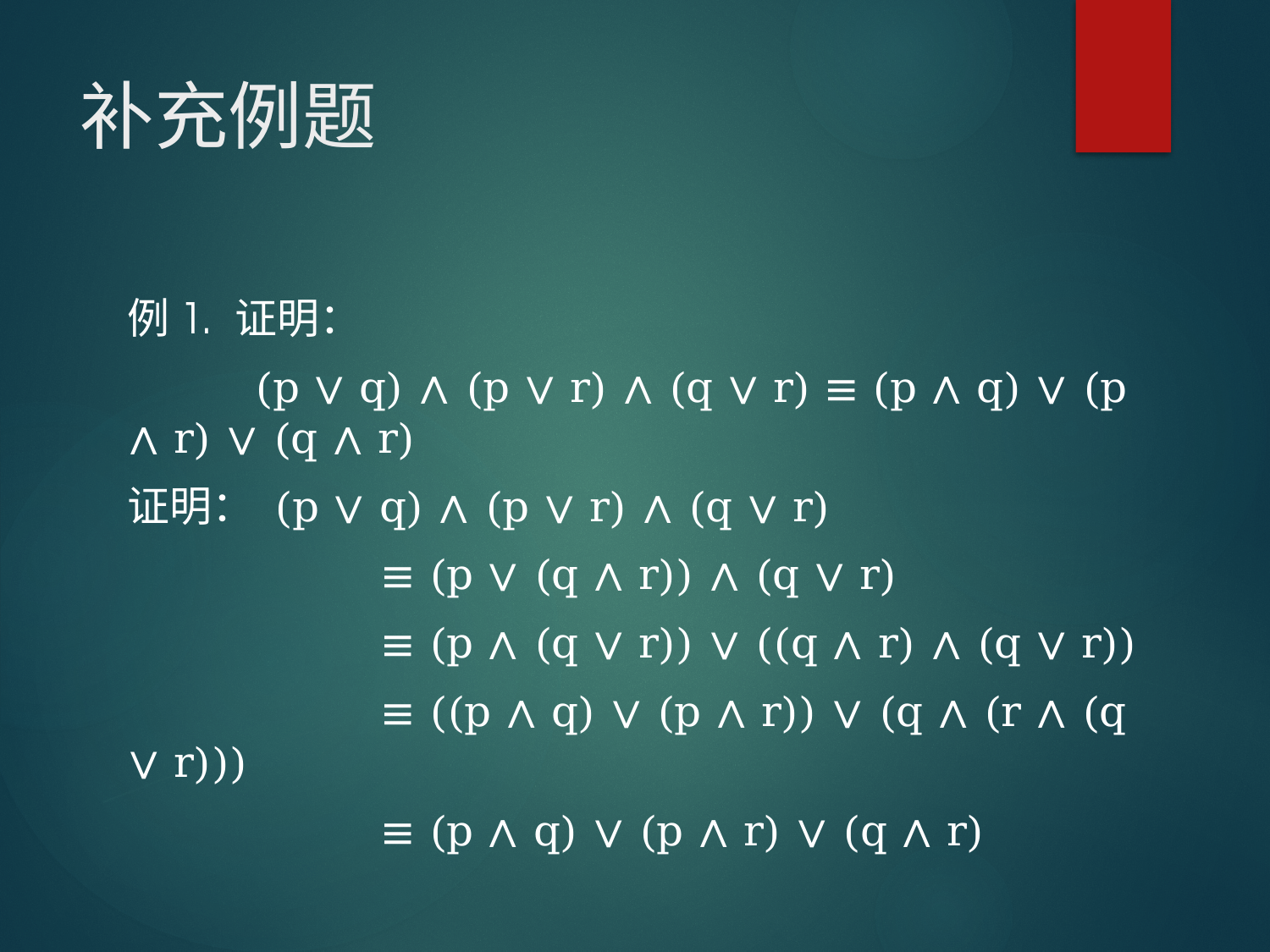

# 补充例题
例1. 证明：
	(p ∨ q) ∧ (p ∨ r) ∧ (q ∨ r) ≡ (p ∧ q) ∨ (p ∧ r) ∨ (q ∧ r)
证明： (p ∨ q) ∧ (p ∨ r) ∧ (q ∨ r)
		≡ (p ∨ (q ∧ r)) ∧ (q ∨ r)
		≡ (p ∧ (q ∨ r)) ∨ ((q ∧ r) ∧ (q ∨ r))
		≡ ((p ∧ q) ∨ (p ∧ r)) ∨ (q ∧ (r ∧ (q ∨ r)))
		≡ (p ∧ q) ∨ (p ∧ r) ∨ (q ∧ r)